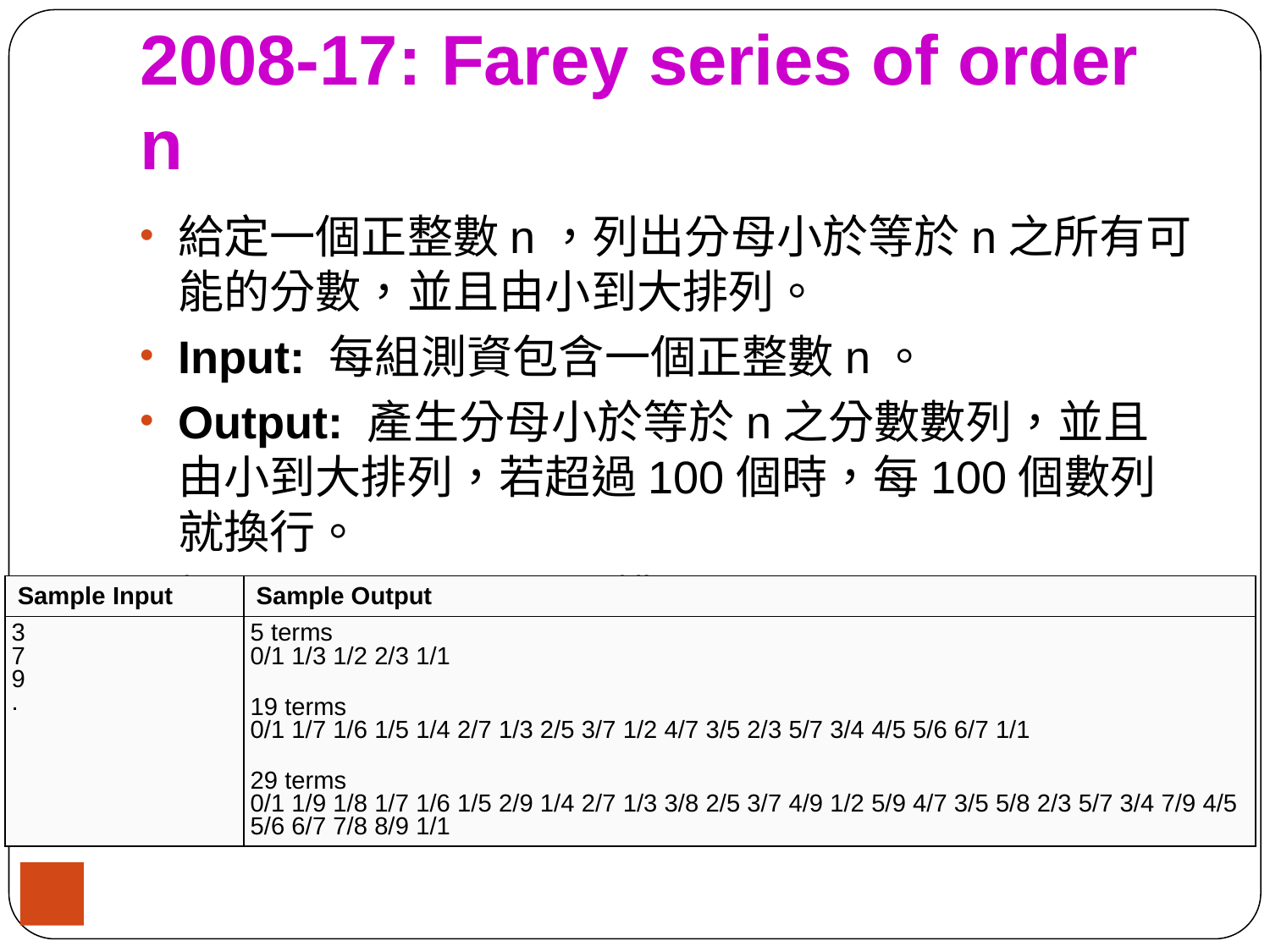

# 2008-17: Farey series of order n
給定一個正整數n，列出分母小於等於n之所有可能的分數，並且由小到大排列。
Input: 每組測資包含一個正整數n。
Output: 產生分母小於等於n之分數數列，並且由小到大排列，若超過100個時，每100個數列就換行。
提示: 利用TreeMap排列。
| Sample Input | Sample Output |
| --- | --- |
| 3 7 9 . | 5 terms 0/1 1/3 1/2 2/3 1/1 19 terms 0/1 1/7 1/6 1/5 1/4 2/7 1/3 2/5 3/7 1/2 4/7 3/5 2/3 5/7 3/4 4/5 5/6 6/7 1/1 29 terms 0/1 1/9 1/8 1/7 1/6 1/5 2/9 1/4 2/7 1/3 3/8 2/5 3/7 4/9 1/2 5/9 4/7 3/5 5/8 2/3 5/7 3/4 7/9 4/5 5/6 6/7 7/8 8/9 1/1 |